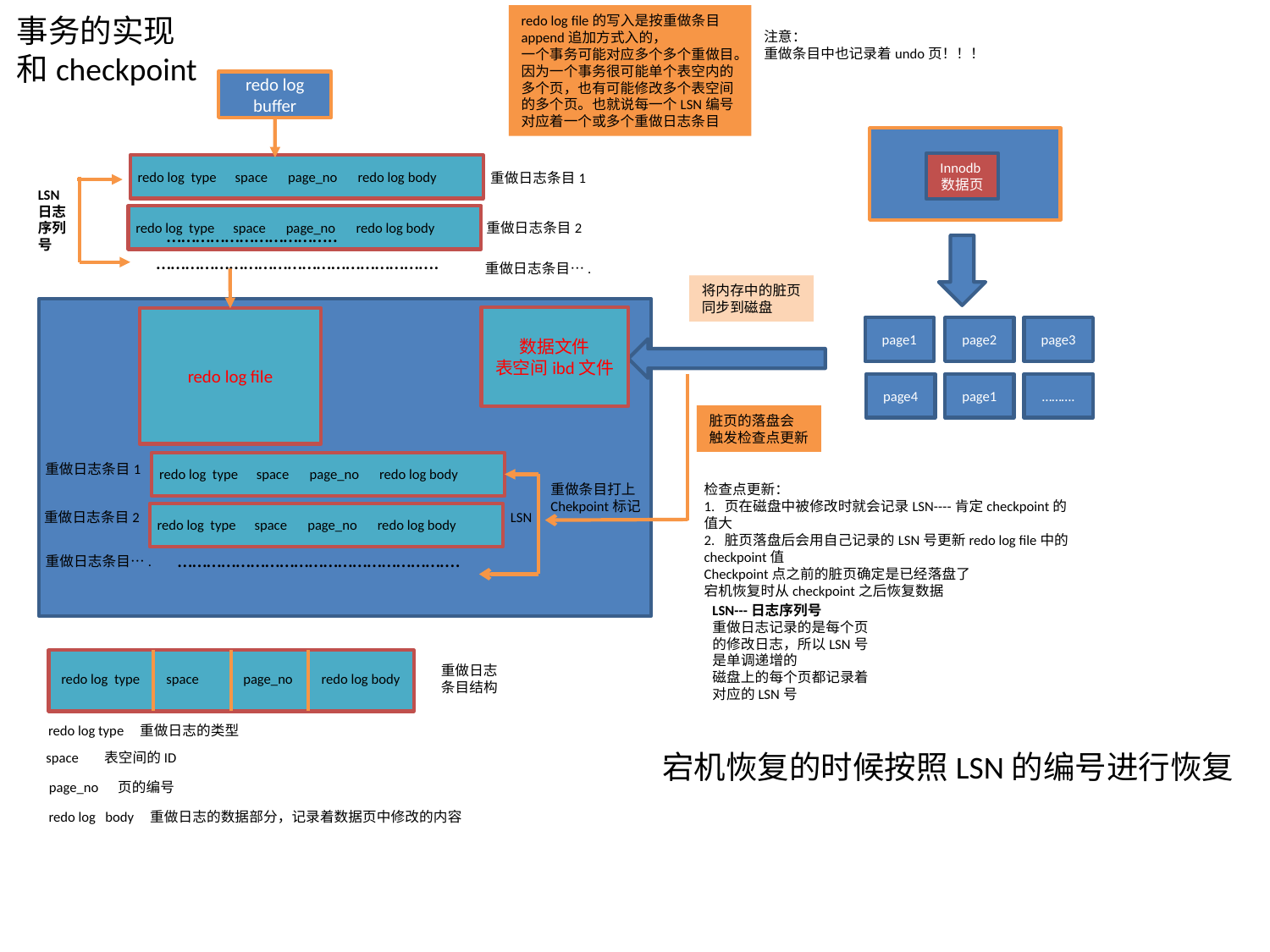

事务的实现
和checkpoint
redo log file的写入是按重做条目append追加方式入的，
一个事务可能对应多个多个重做目。
因为一个事务很可能单个表空内的多个页，也有可能修改多个表空间的多个页。也就说每一个LSN编号对应着一个或多个重做日志条目
注意：
重做条目中也记录着undo页！！！
redo log buffer

Innodb数据页

redo log  type
space
page_no
redo log body
重做日志条目1
LSN
日志
序列
号

redo log  type
space
page_no
redo log body
重做日志条目2
……………………………..

………………………………………………….
重做日志条目….
将内存中的脏页
同步到磁盘

数据文件
表空间ibd文件
redo log file
page1
page2
page3

page4
page1
……….
脏页的落盘会
触发检查点更新

重做日志条目1
redo log  type
space
page_no
redo log body
重做条目打上
Chekpoint标记
检查点更新：
1.  页在磁盘中被修改时就会记录LSN----肯定checkpoint的值大
2.  脏页落盘后会用自己记录的LSN号更新redo log file中的checkpoint值
Checkpoint点之前的脏页确定是已经落盘了
宕机恢复时从checkpoint之后恢复数据
重做日志条目2
LSN

redo log  type
space
page_no
redo log body
………………………………………………….
重做日志条目….
LSN---日志序列号
重做日志记录的是每个页的修改日志，所以LSN号是单调递增的
磁盘上的每个页都记录着对应的LSN号

重做日志
条目结构
redo log  type
space
page_no
redo log body
redo log type    重做日志的类型
宕机恢复的时候按照LSN的编号进行恢复
space       表空间的ID
page_no     页的编号
redo log   body    重做日志的数据部分，记录着数据页中修改的内容